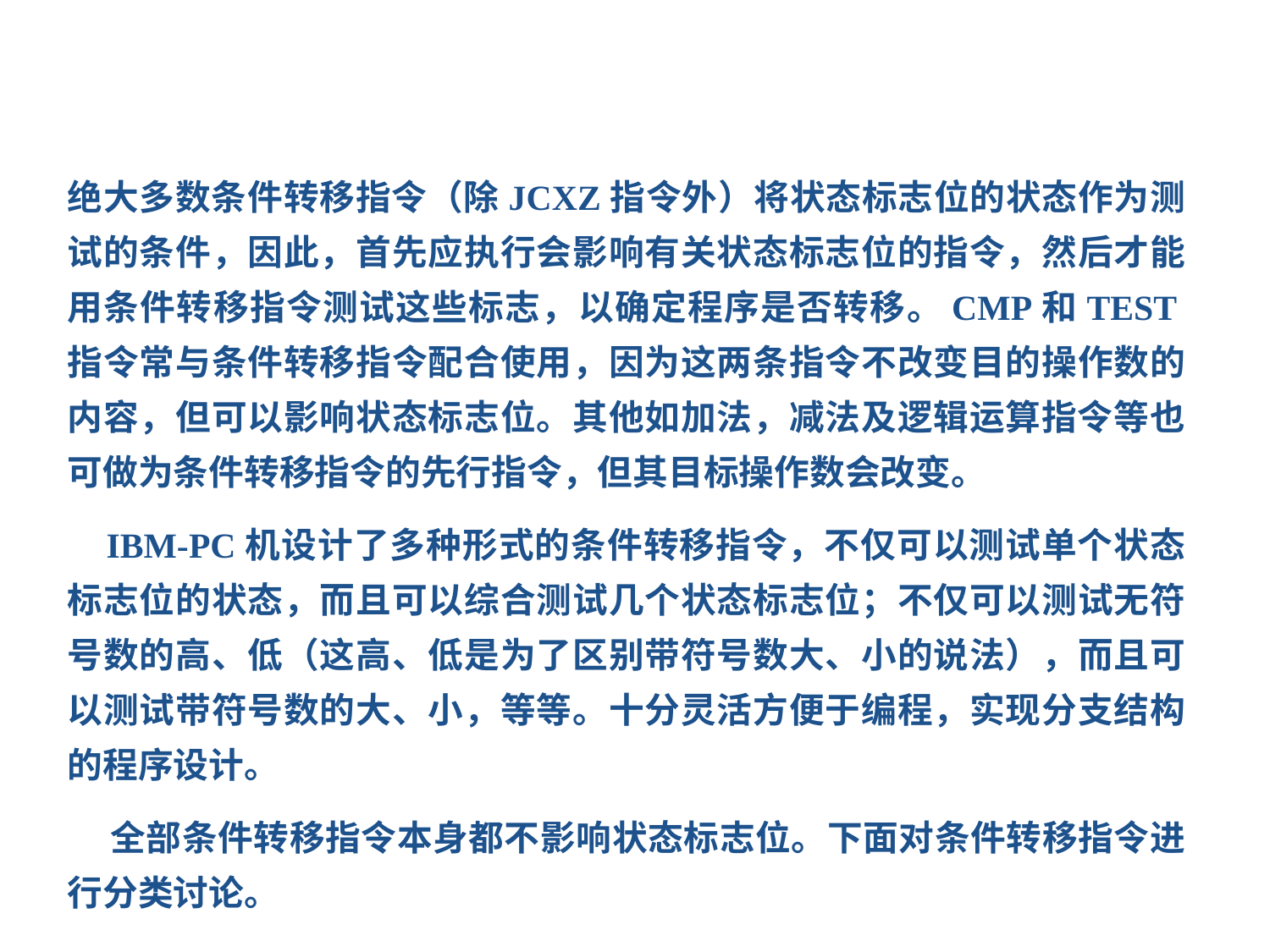

绝大多数条件转移指令（除JCXZ指令外）将状态标志位的状态作为测试的条件，因此，首先应执行会影响有关状态标志位的指令，然后才能用条件转移指令测试这些标志，以确定程序是否转移。CMP和TEST指令常与条件转移指令配合使用，因为这两条指令不改变目的操作数的内容，但可以影响状态标志位。其他如加法，减法及逻辑运算指令等也可做为条件转移指令的先行指令，但其目标操作数会改变。
    IBM-PC机设计了多种形式的条件转移指令，不仅可以测试单个状态标志位的状态，而且可以综合测试几个状态标志位；不仅可以测试无符号数的高、低（这高、低是为了区别带符号数大、小的说法），而且可以测试带符号数的大、小，等等。十分灵活方便于编程，实现分支结构的程序设计。
    全部条件转移指令本身都不影响状态标志位。下面对条件转移指令进行分类讨论。